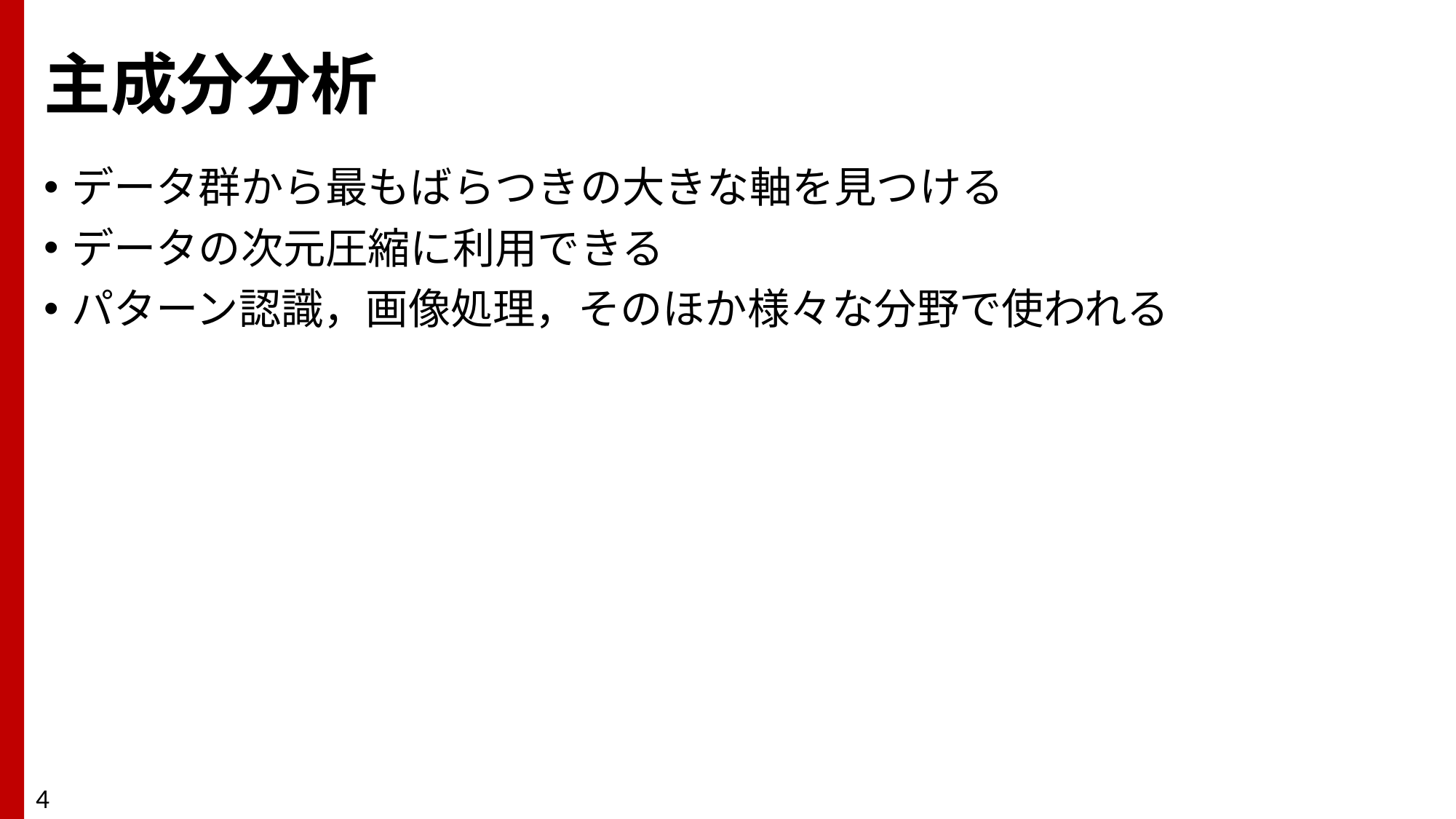

# 主成分分析
データ群から最もばらつきの大きな軸を見つける
データの次元圧縮に利用できる
パターン認識，画像処理，そのほか様々な分野で使われる
4